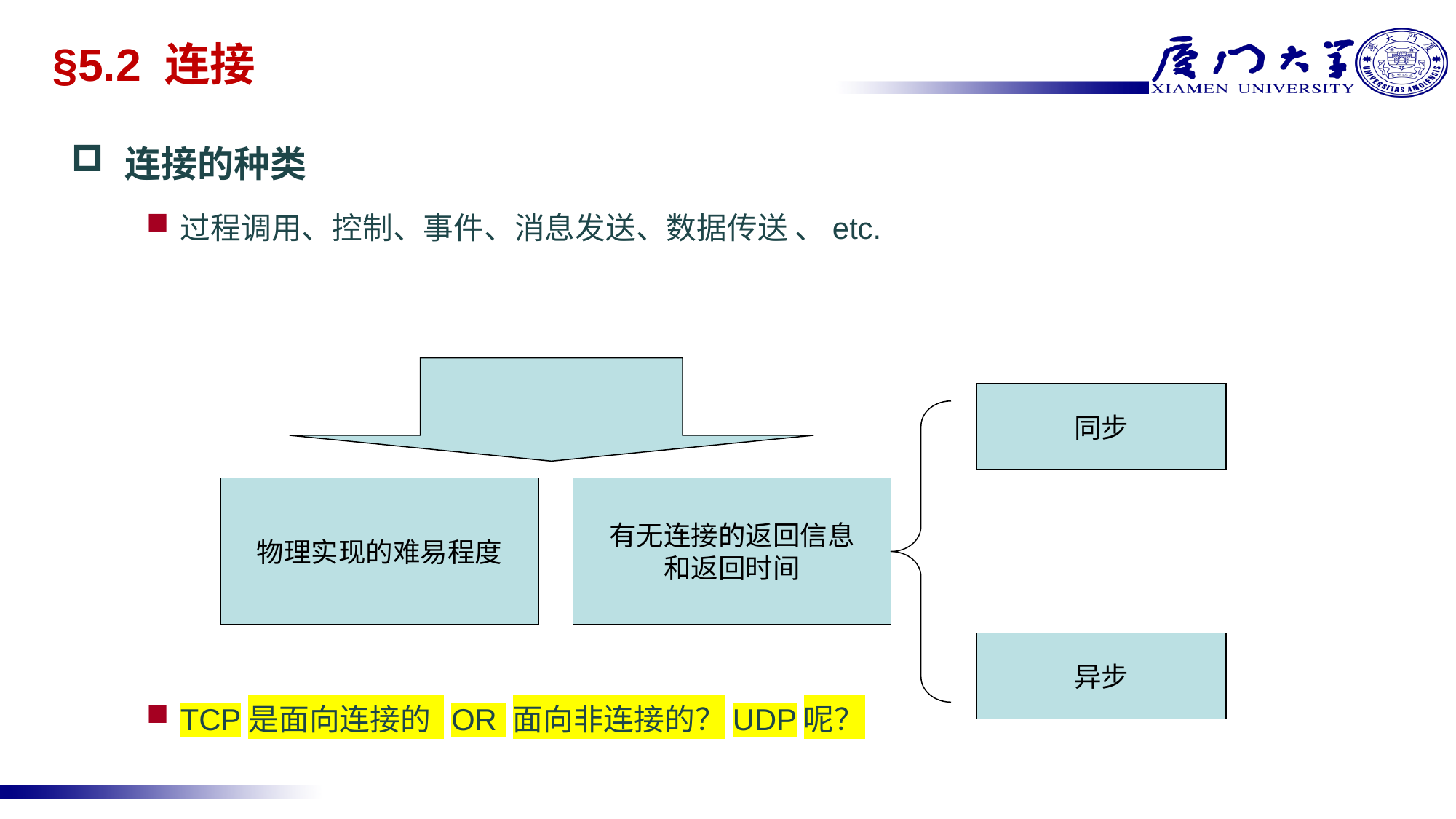

# §5.2 连接
连接的种类
过程调用、控制、事件、消息发送、数据传送 、etc.

TCP是面向连接的  OR 面向非连接的？UDP呢？

同步

物理实现的难易程度
有无连接的返回信息
和返回时间
异步